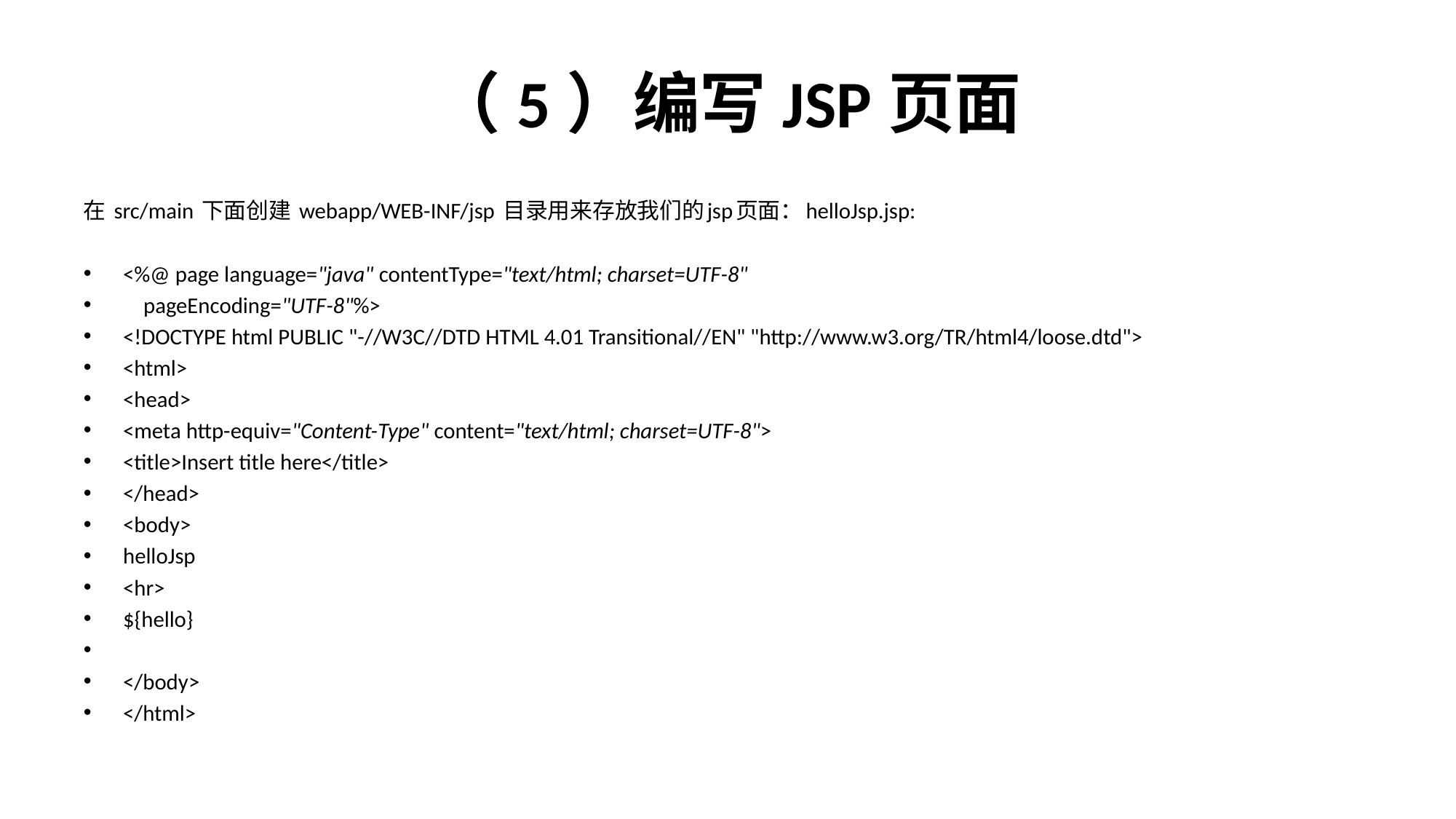

# （5）编写JSP页面
在 src/main 下面创建 webapp/WEB-INF/jsp 目录用来存放我们的jsp页面：helloJsp.jsp:

<%@ page language="java" contentType="text/html; charset=UTF-8"
    pageEncoding="UTF-8"%>
<!DOCTYPE html PUBLIC "-//W3C//DTD HTML 4.01 Transitional//EN" "http://www.w3.org/TR/html4/loose.dtd">
<html>
<head>
<meta http-equiv="Content-Type" content="text/html; charset=UTF-8">
<title>Insert title here</title>
</head>
<body>
	helloJsp
	<hr>
	${hello}

</body>
</html>